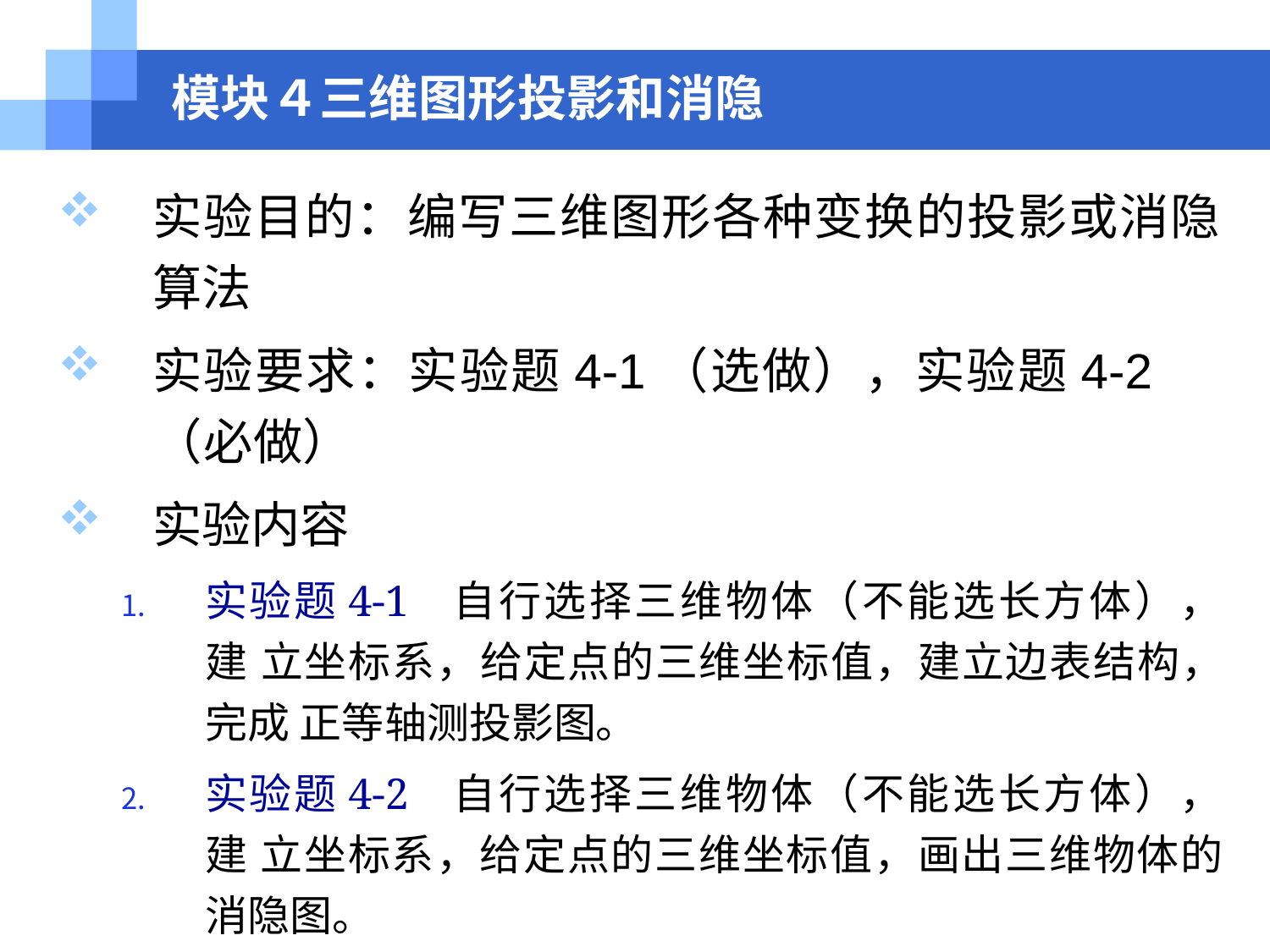

# 模块４三维图形投影和消隐
实验目的：编写三维图形各种变换的投影或消隐 算法
实验要求：实验题4-1（选做），实验题4-2（必做）
实验内容
实验题4-1 自行选择三维物体（不能选长方体），建 立坐标系，给定点的三维坐标值，建立边表结构，完成 正等轴测投影图。
实验题4-2 自行选择三维物体（不能选长方体），建 立坐标系，给定点的三维坐标值，画出三维物体的消隐图。